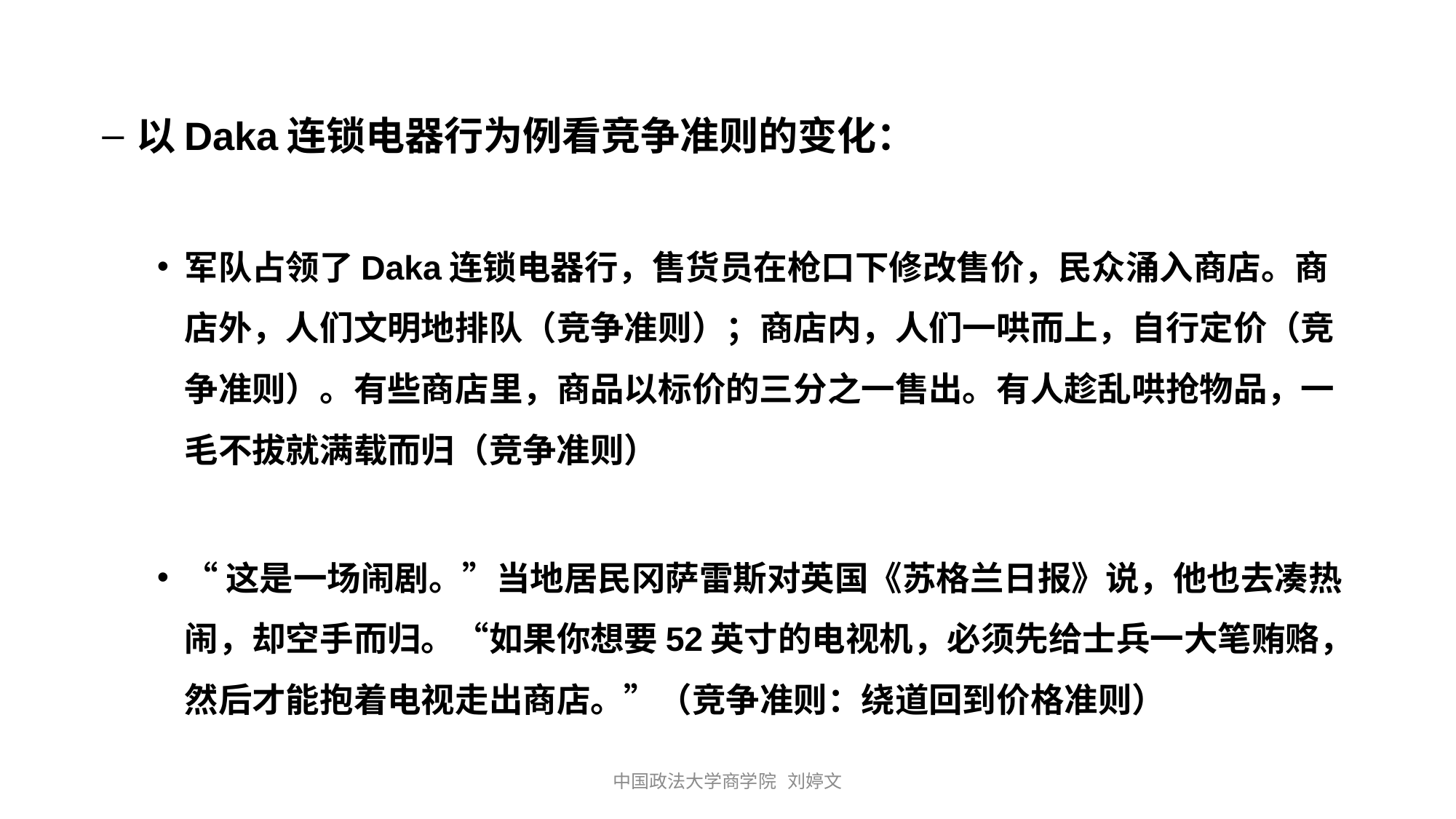

以Daka连锁电器行为例看竞争准则的变化：

军队占领了Daka连锁电器行，售货员在枪口下修改售价，民众涌入商店。商店外，人们文明地排队（竞争准则）；商店内，人们一哄而上，自行定价（竞争准则）。有些商店里，商品以标价的三分之一售出。有人趁乱哄抢物品，一毛不拔就满载而归（竞争准则）

“这是一场闹剧。”当地居民冈萨雷斯对英国《苏格兰日报》说，他也去凑热闹，却空手而归。“如果你想要52英寸的电视机，必须先给士兵一大笔贿赂，然后才能抱着电视走出商店。”（竞争准则：绕道回到价格准则）

中国政法大学商学院  刘婷文